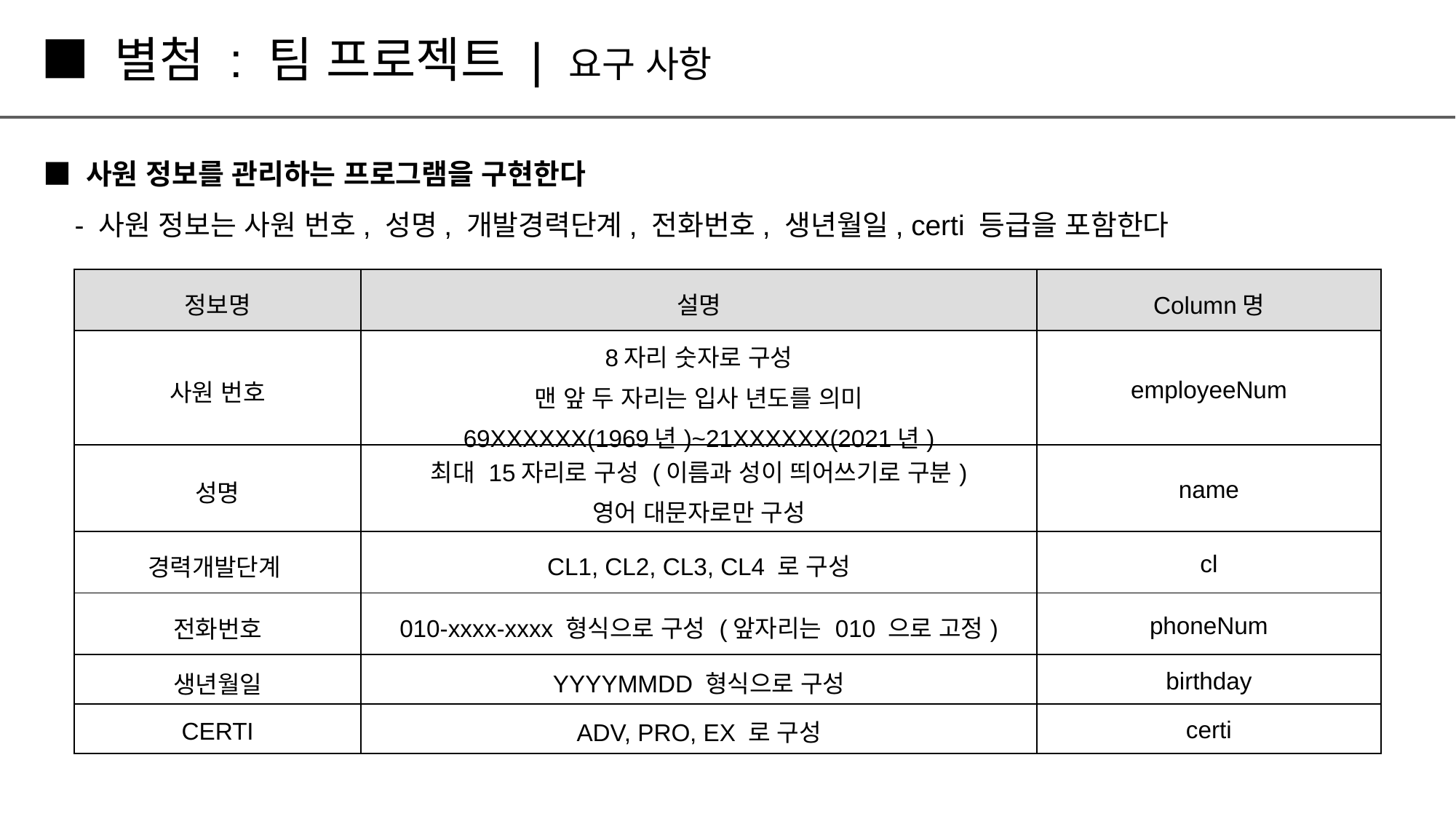

■ 별첨 : 팀 프로젝트 | 요구 사항
■ 사원 정보를 관리하는 프로그램을 구현한다
    - 사원 정보는 사원 번호, 성명, 개발경력단계, 전화번호, 생년월일, certi 등급을 포함한다
| 정보명 | 설명 | Column명 |
| --- | --- | --- |
| 사원 번호 | 8자리 숫자로 구성 맨 앞 두 자리는 입사 년도를 의미 69XXXXXX(1969년)~21XXXXXX(2021년) | employeeNum |
| 성명 | 최대 15자리로 구성 (이름과 성이 띄어쓰기로 구분) 영어 대문자로만 구성 | name |
| 경력개발단계 | CL1, CL2, CL3, CL4 로 구성 | cl |
| 전화번호 | 010-xxxx-xxxx 형식으로 구성 (앞자리는 010 으로 고정) | phoneNum |
| 생년월일 | YYYYMMDD 형식으로 구성 | birthday |
| CERTI | ADV, PRO, EX 로 구성 | certi |